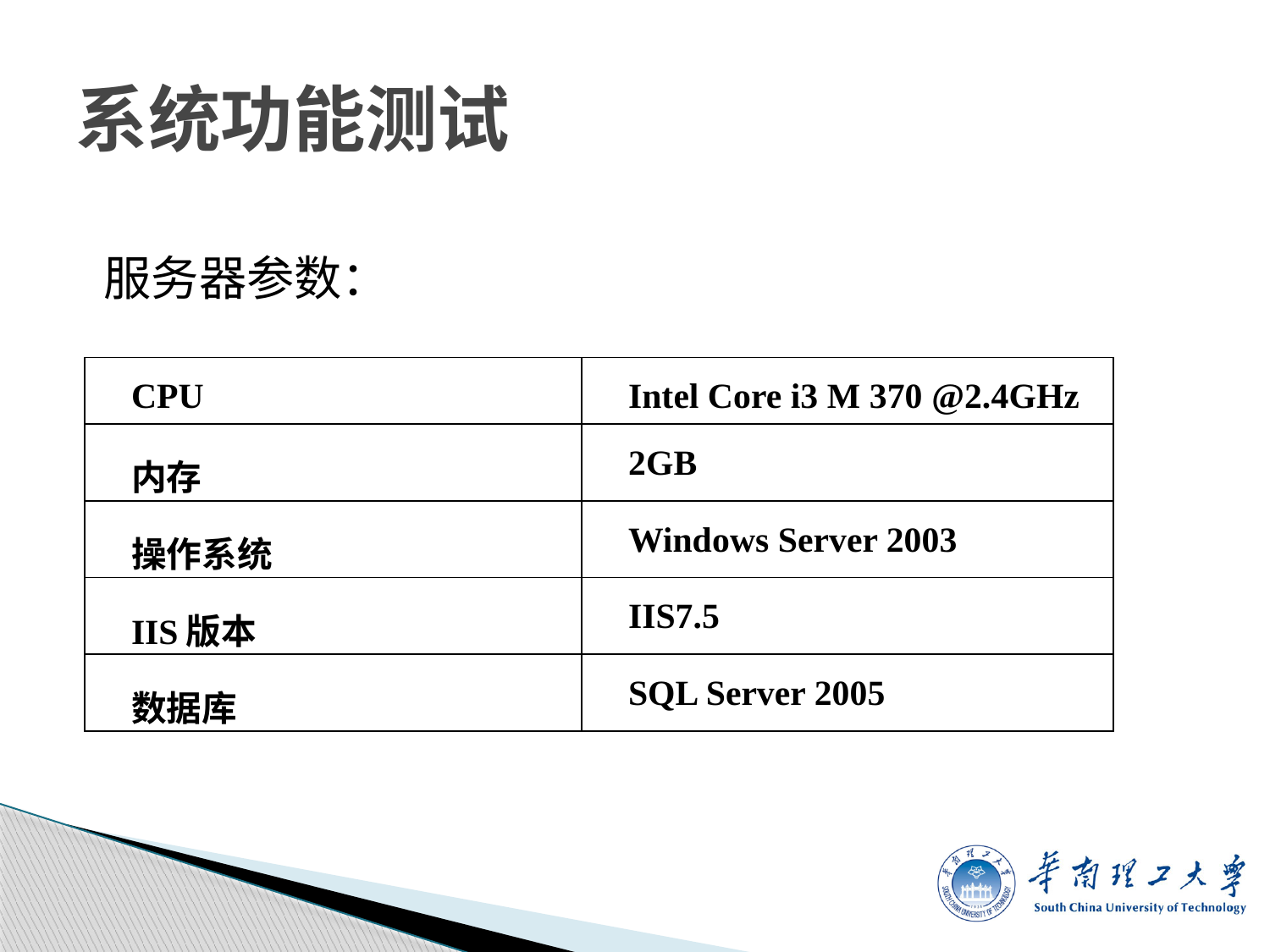

# 系统功能测试

服务器参数：
| CPU | Intel Core i3 M 370 @2.4GHz |
| --- | --- |
| 内存 | 2GB |
| 操作系统 | Windows Server 2003 |
| IIS版本 | IIS7.5 |
| 数据库 | SQL Server 2005 |